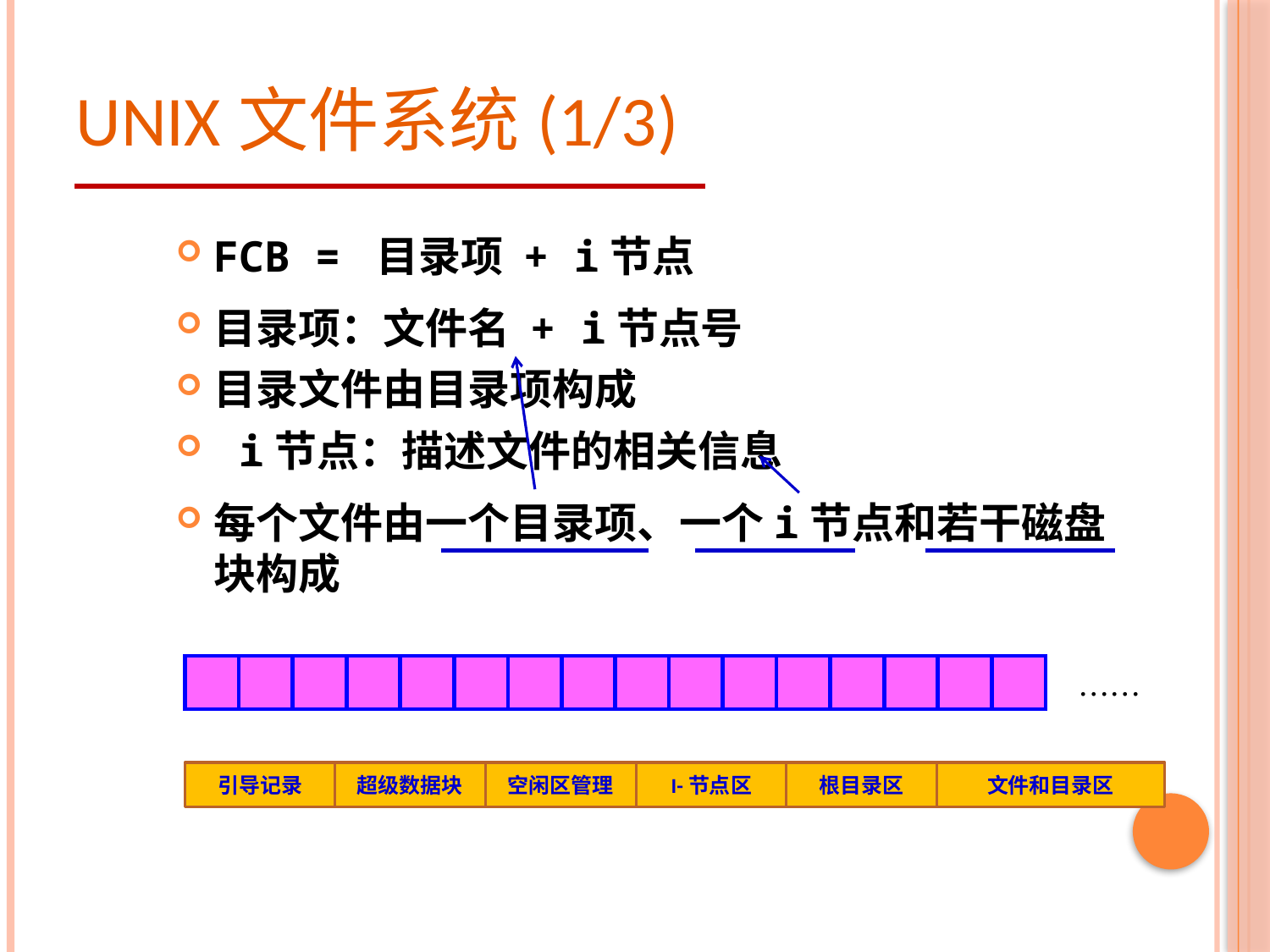

# UNIX文件系统(1/3)
FCB = 目录项 + i节点
目录项：文件名 + i节点号
目录文件由目录项构成
 i节点：描述文件的相关信息
每个文件由一个目录项、一个i节点和若干磁盘块构成

……
引导记录
超级数据块
空闲区管理
I-节点区
根目录区
文件和目录区